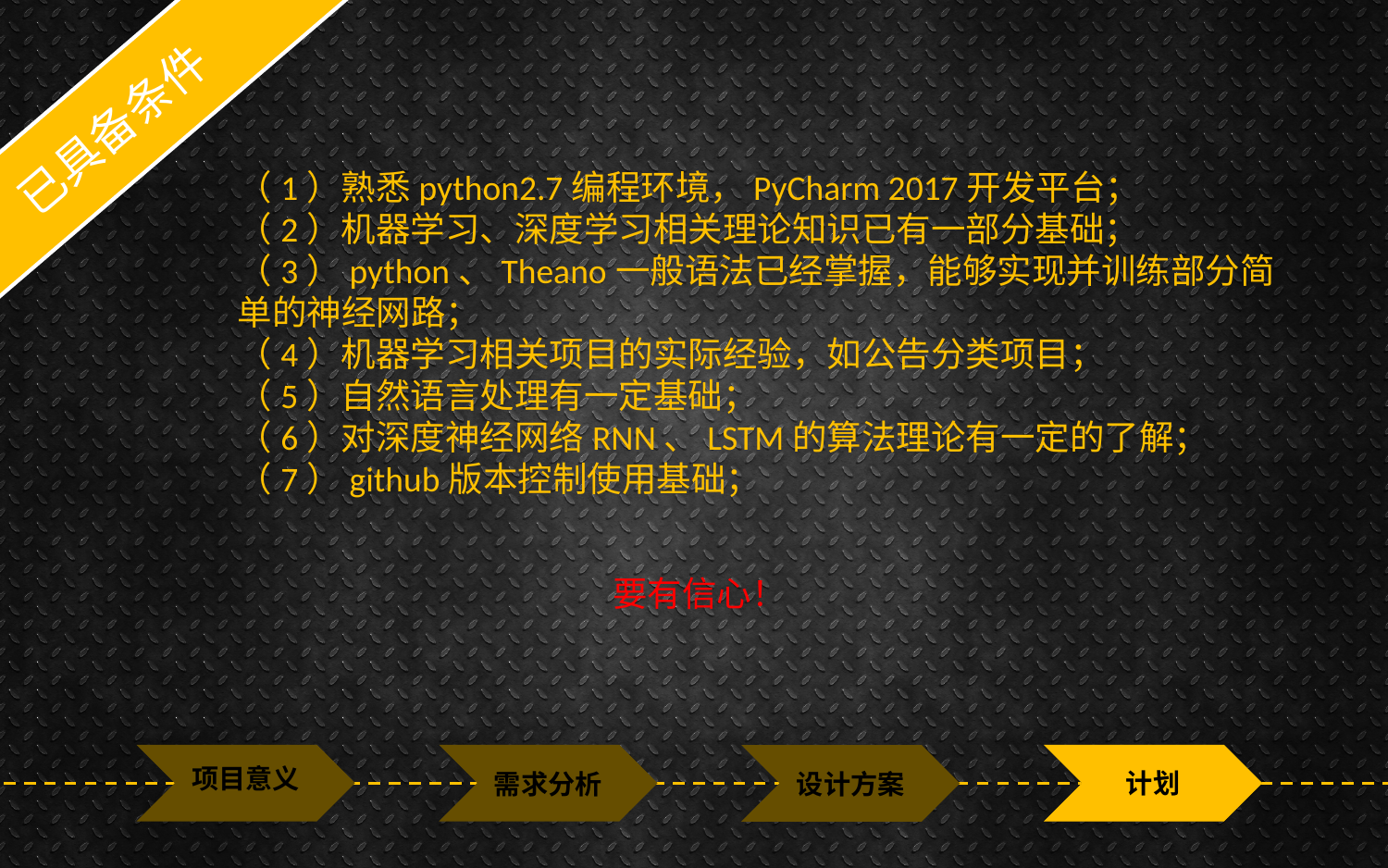

已具备条件
（1）熟悉python2.7编程环境，PyCharm 2017开发平台；
（2）机器学习、深度学习相关理论知识已有一部分基础；
（3）python、Theano一般语法已经掌握，能够实现并训练部分简单的神经网路；
（4）机器学习相关项目的实际经验，如公告分类项目；
（5）自然语言处理有一定基础；
（6）对深度神经网络RNN、LSTM的算法理论有一定的了解；
（7）github版本控制使用基础；
要有信心！

项目意义
计划
需求分析
设计方案